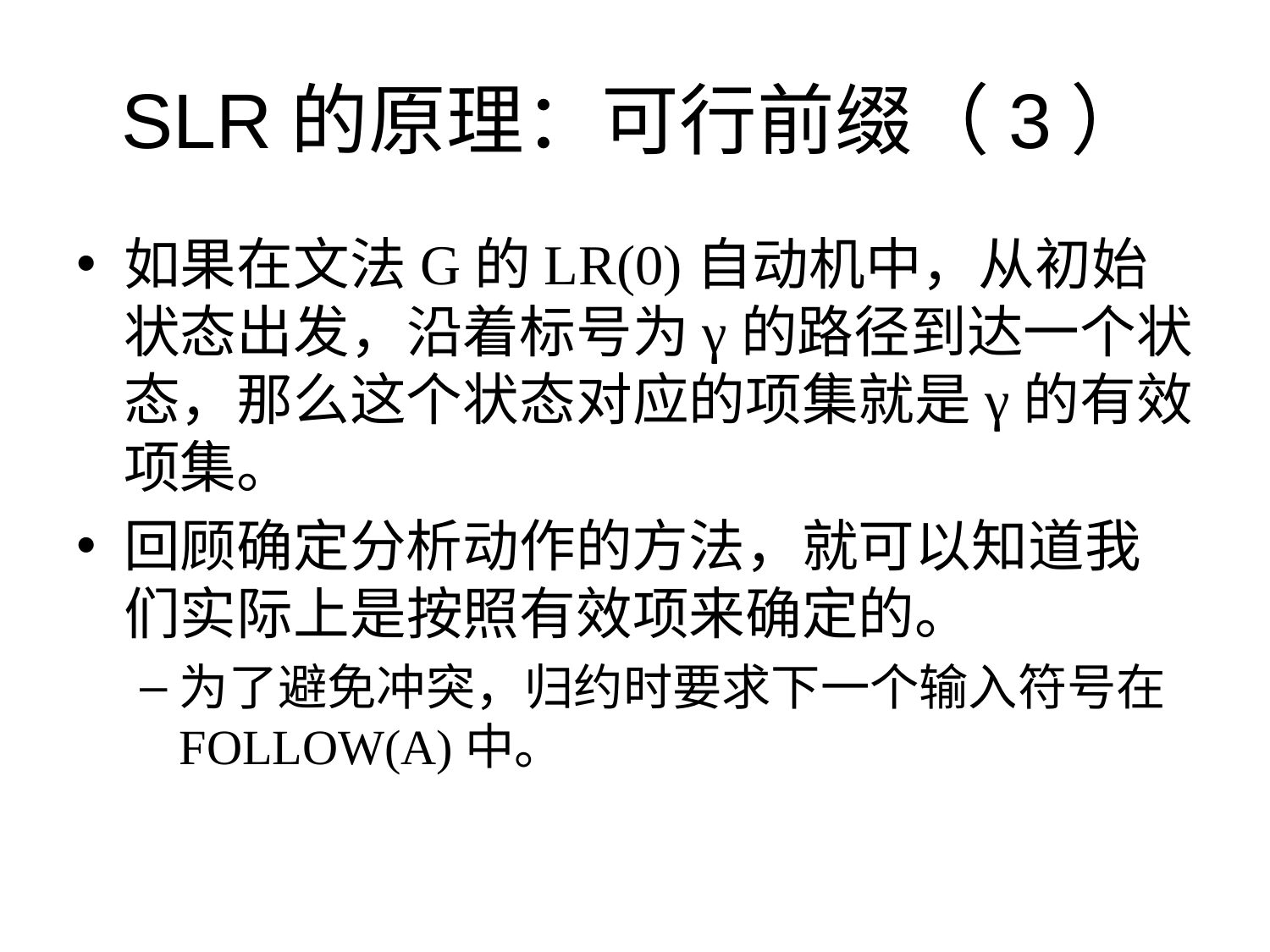

# SLR的原理：可行前缀（3）
如果在文法G的LR(0)自动机中，从初始状态出发，沿着标号为γ的路径到达一个状态，那么这个状态对应的项集就是γ的有效项集。
回顾确定分析动作的方法，就可以知道我们实际上是按照有效项来确定的。
为了避免冲突，归约时要求下一个输入符号在FOLLOW(A)中。